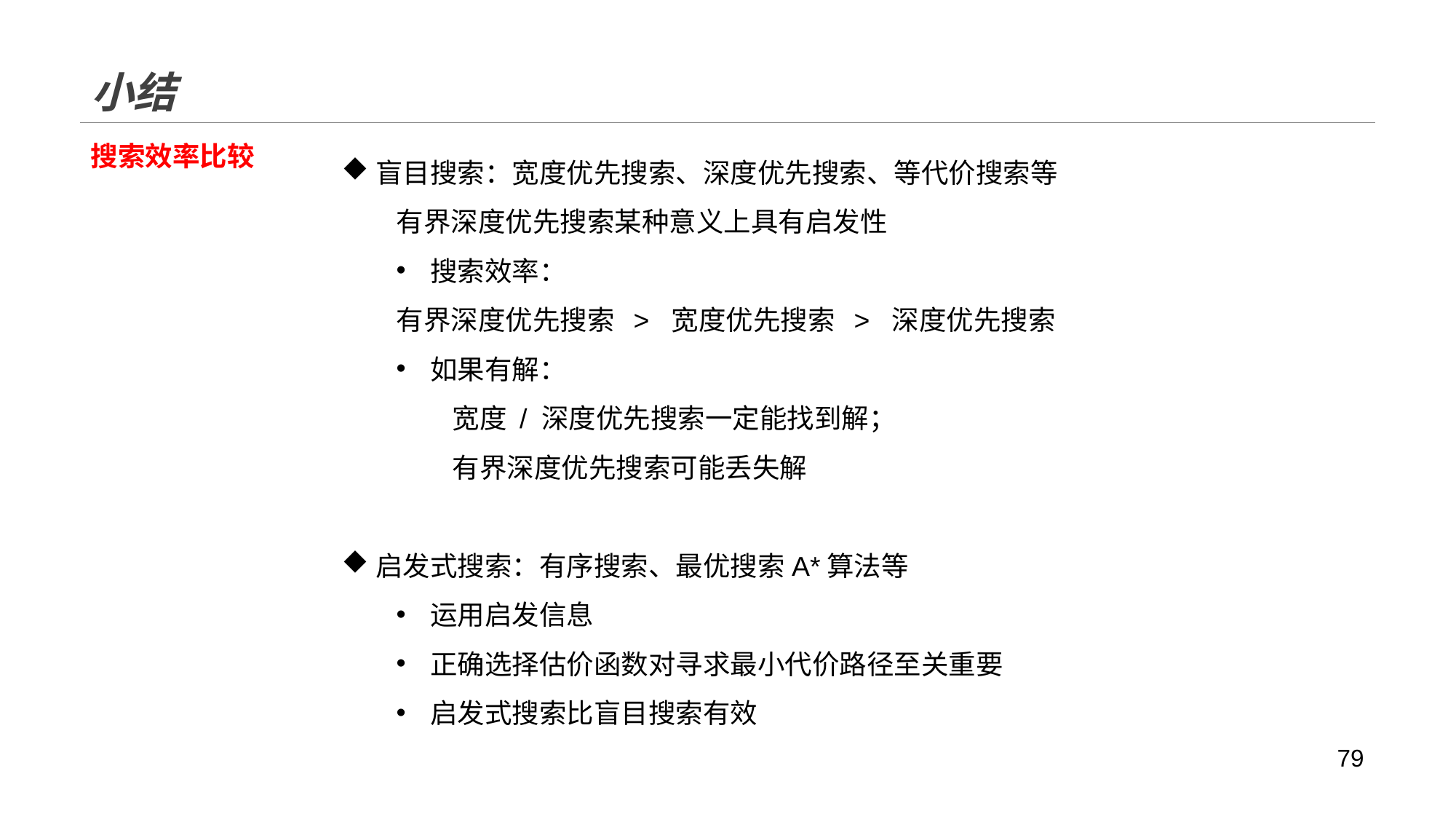

# 小结
搜索效率比较
盲目搜索：宽度优先搜索、深度优先搜索、等代价搜索等
有界深度优先搜索某种意义上具有启发性
搜索效率：
有界深度优先搜索  >  宽度优先搜索  >  深度优先搜索
如果有解：
        宽度 / 深度优先搜索一定能找到解；
        有界深度优先搜索可能丢失解

启发式搜索：有序搜索、最优搜索A*算法等
运用启发信息
正确选择估价函数对寻求最小代价路径至关重要
启发式搜索比盲目搜索有效
79